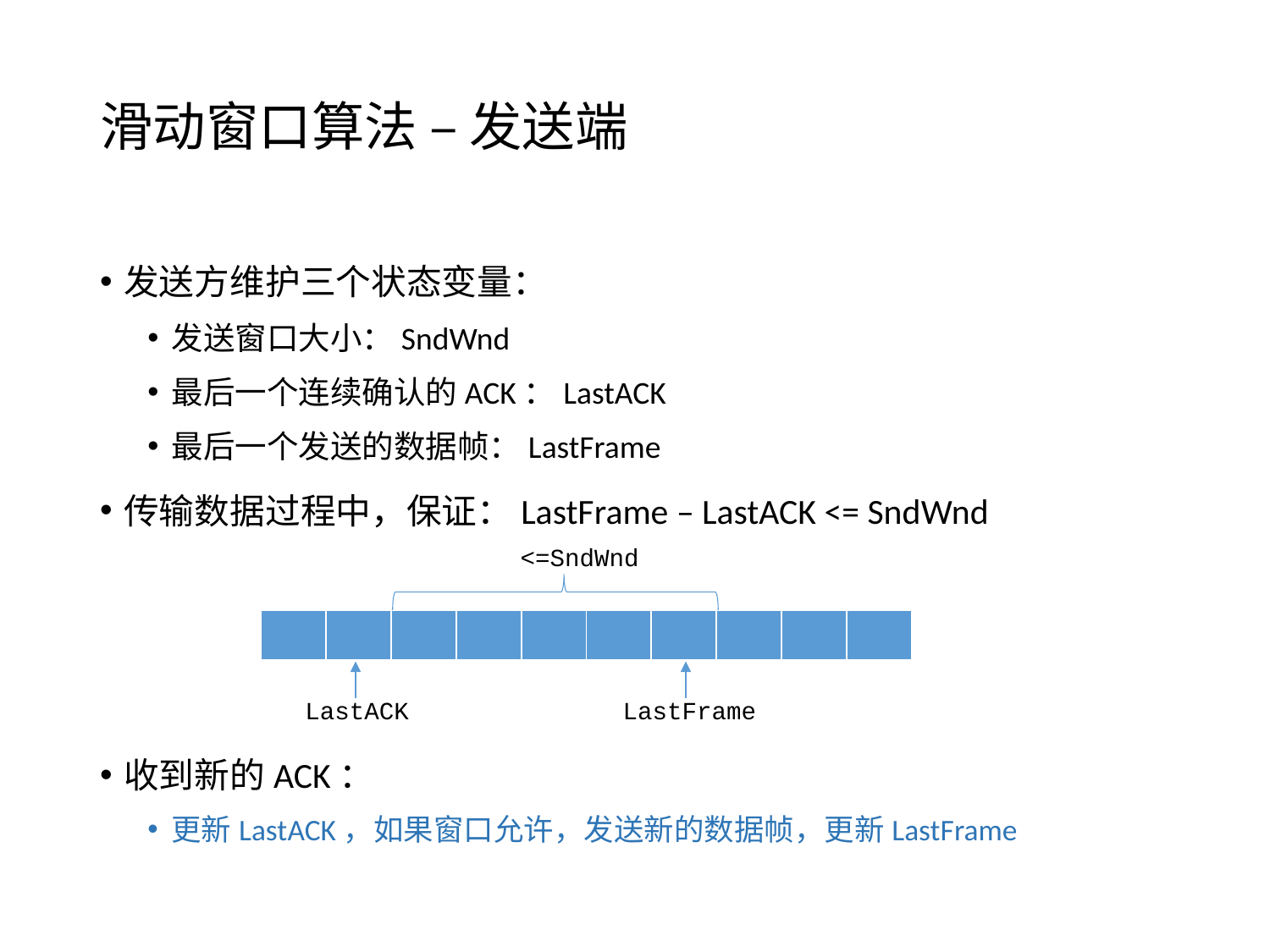

# 滑动窗口算法 – 发送端
发送方维护三个状态变量：
发送窗口大小：SndWnd
最后一个连续确认的ACK：LastACK
最后一个发送的数据帧：LastFrame
传输数据过程中，保证：LastFrame – LastACK <= SndWnd

收到新的ACK：
更新LastACK，如果窗口允许，发送新的数据帧，更新LastFrame

<=SndWnd
|  |  |  |  |  |  |  |  |  |  |
| --- | --- | --- | --- | --- | --- | --- | --- | --- | --- |
LastACK
LastFrame

27